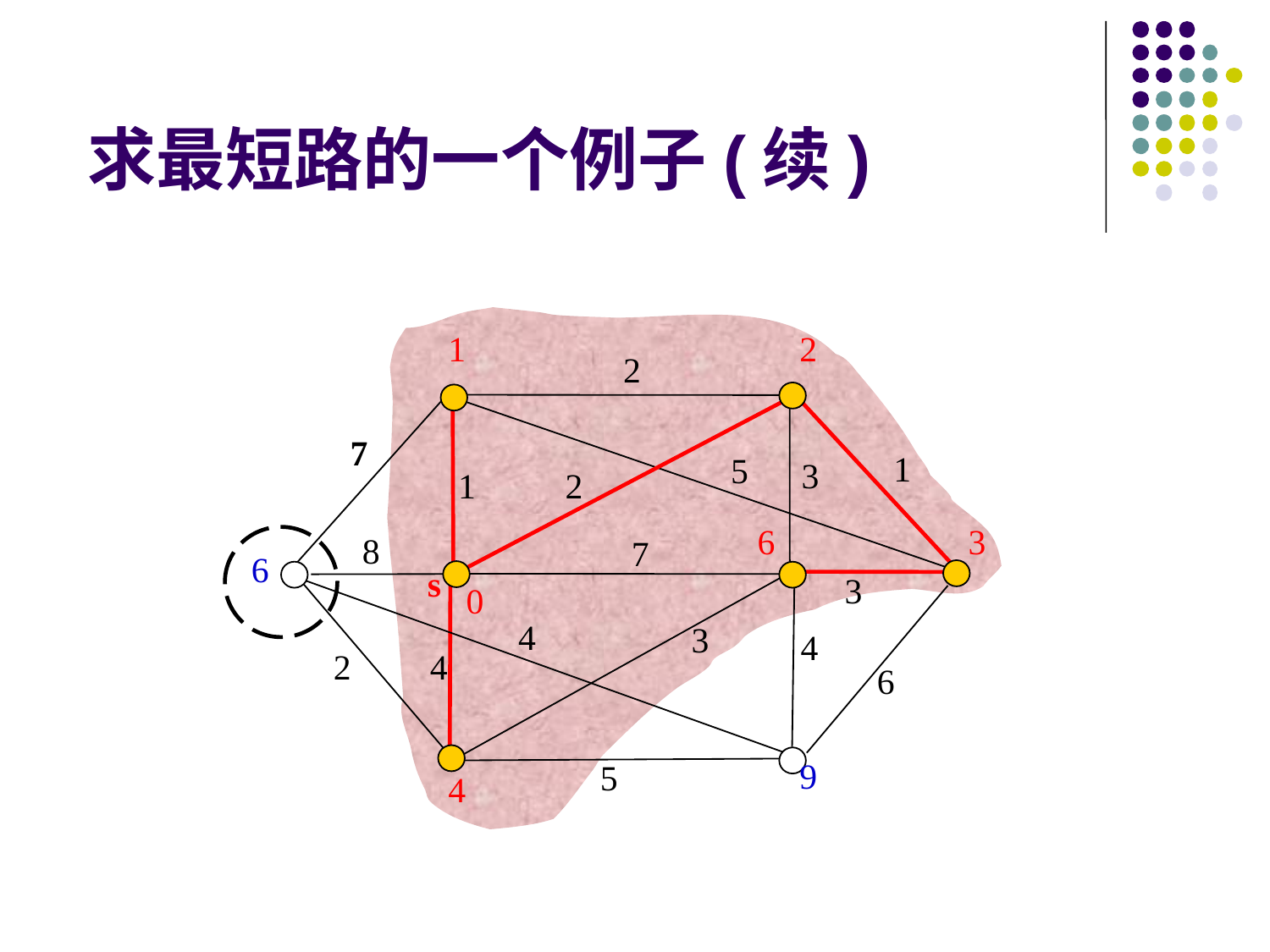

# 求最短路的一个例子(续)

1
2
2

7
1
5
3
1
2
6
3

8
7
6

s

3

0

4
3
4
2
4
6

9
5

4